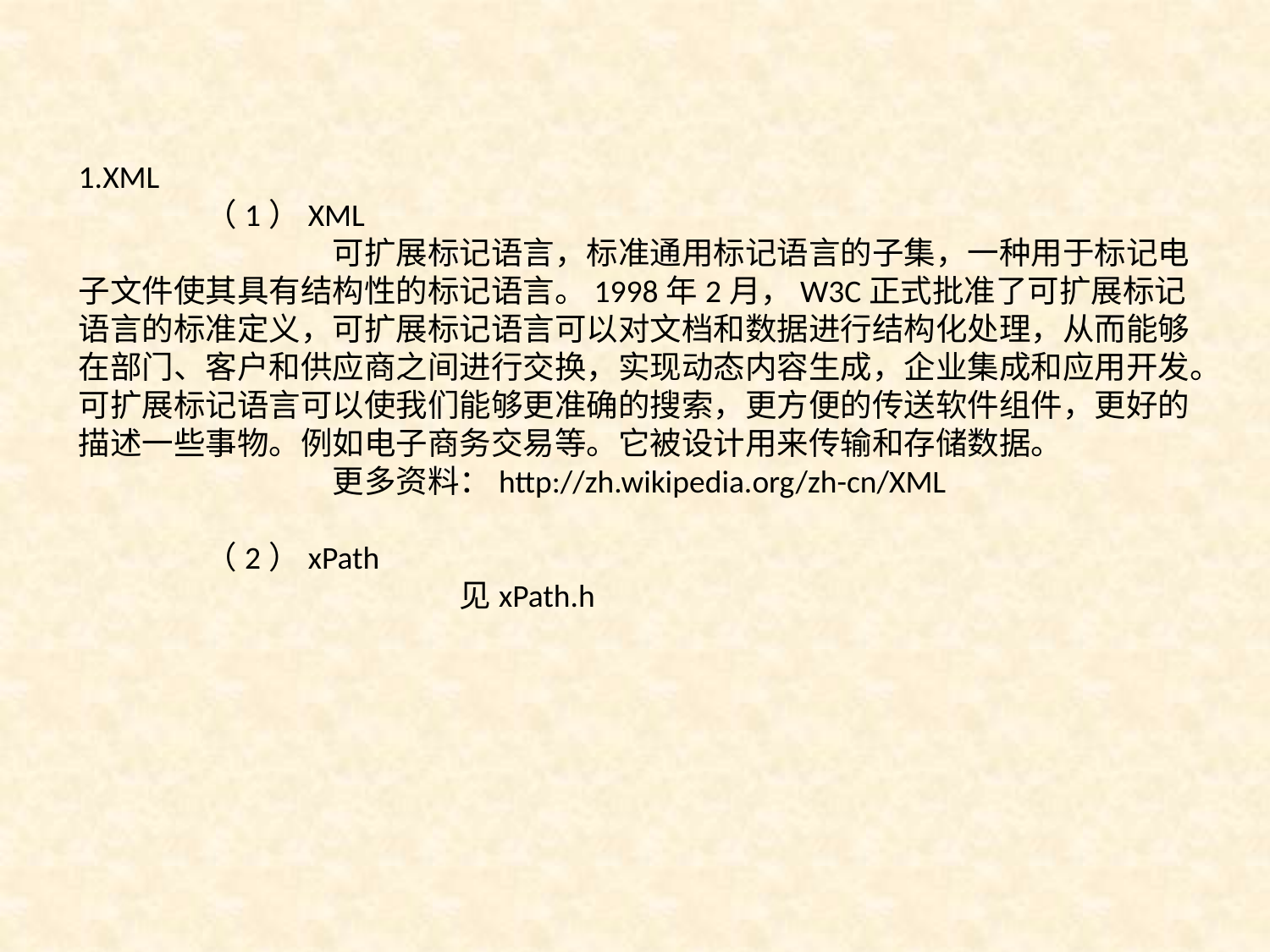

1.XML
	（1）XML
		可扩展标记语言，标准通用标记语言的子集，一种用于标记电子文件使其具有结构性的标记语言。1998年2月，W3C正式批准了可扩展标记语言的标准定义，可扩展标记语言可以对文档和数据进行结构化处理，从而能够在部门、客户和供应商之间进行交换，实现动态内容生成，企业集成和应用开发。可扩展标记语言可以使我们能够更准确的搜索，更方便的传送软件组件，更好的描述一些事物。例如电子商务交易等。它被设计用来传输和存储数据。
		更多资料：http://zh.wikipedia.org/zh-cn/XML

	（2）xPath
			见xPath.h